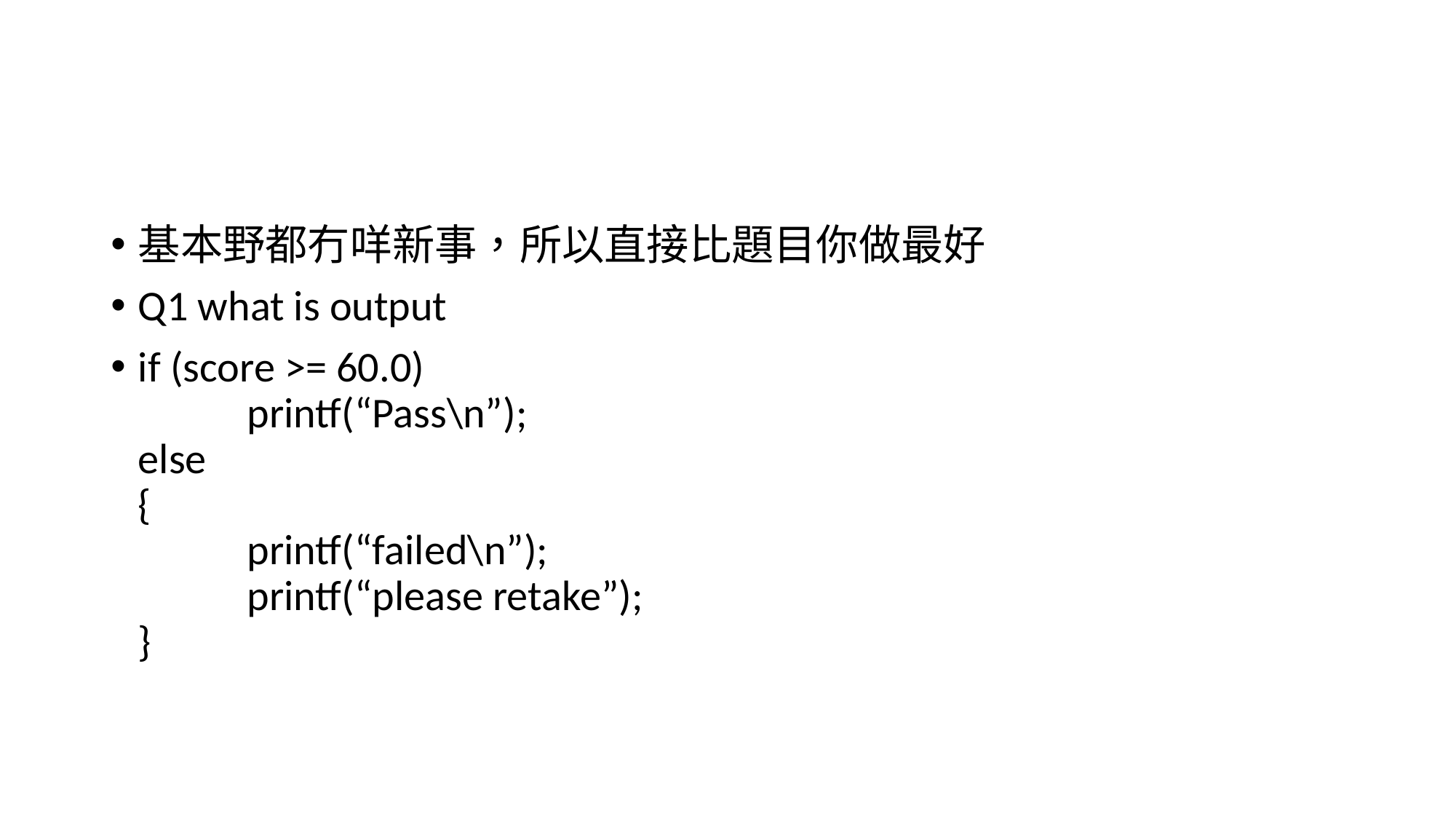

#
基本野都冇咩新事，所以直接比題目你做最好
Q1 what is output
if (score >= 60.0)
	printf(“Pass\n”);
else
{
	printf(“failed\n”);
	printf(“please retake”);
}